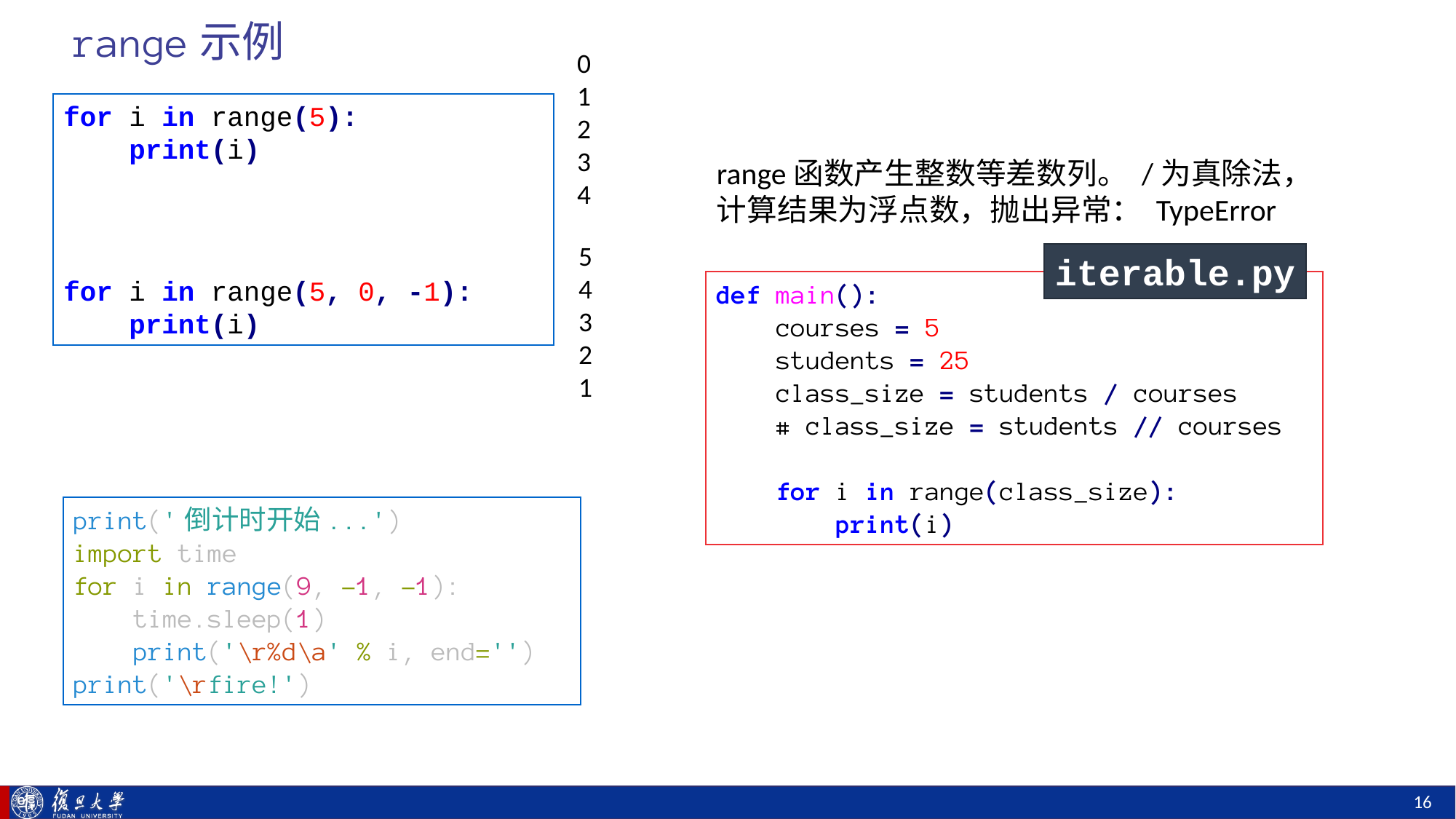

# range示例
0
1
2
3
4

for i in range(5):
    print(i)

for i in range(5, 0, -1):
    print(i)
range函数产生整数等差数列。 /为真除法，计算结果为浮点数，抛出异常： TypeError
5
4
3
2
1
iterable.py
def main():
    courses = 5
    students = 25
    class_size = students / courses
    # class_size = students // courses
    for i in range(class_size):
        print(i)
print('倒计时开始...')
import time
for i in range(9, -1, -1):
    time.sleep(1)
    print('\r%d\a' % i, end='')
print('\rfire!')